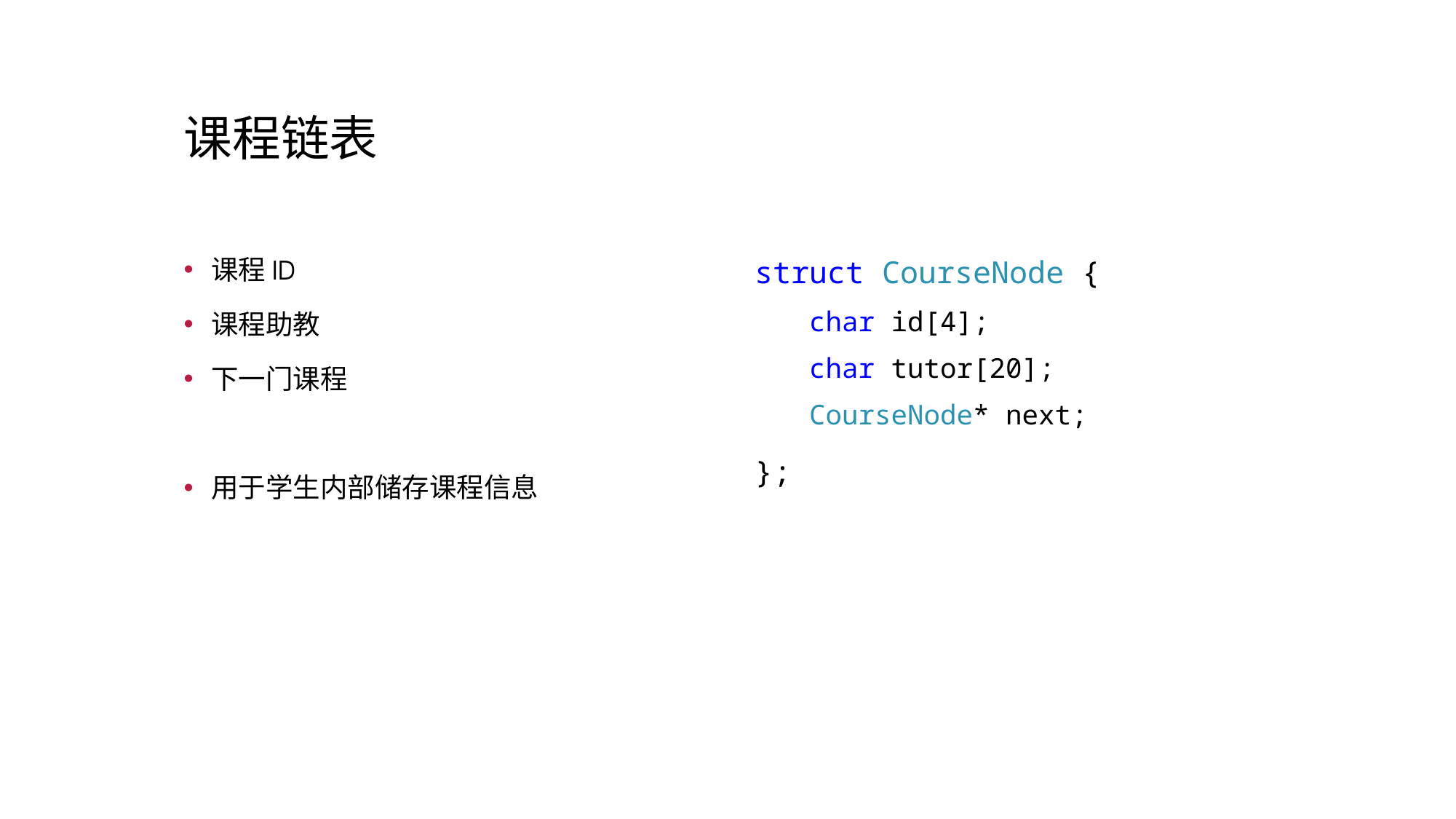

# 课程链表
课程ID
课程助教
下一门课程

用于学生内部储存课程信息
struct CourseNode {
char id[4];
char tutor[20];
CourseNode* next;
};